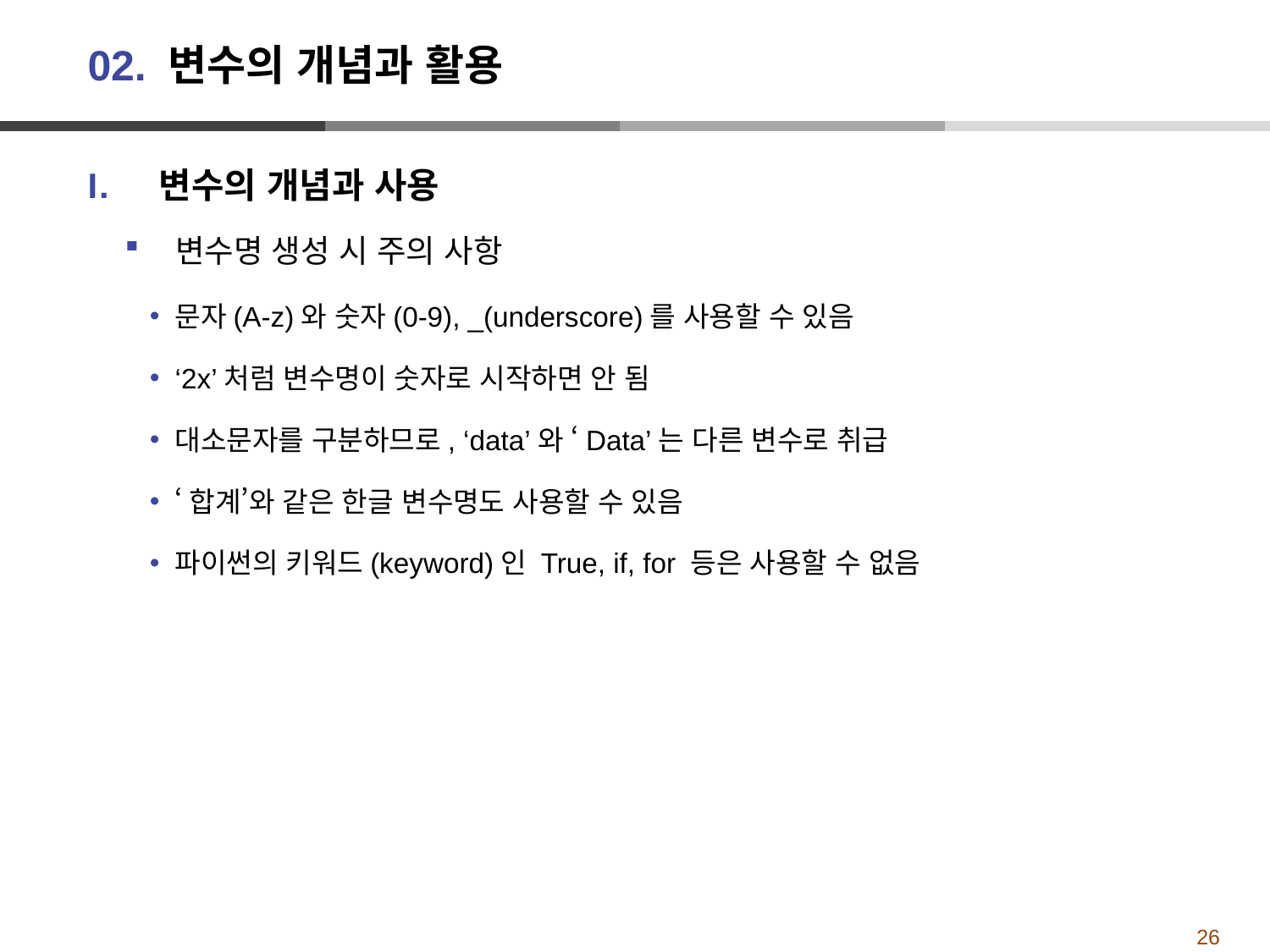

# 02. 변수의 개념과 활용
변수의 개념과 사용
  변수명 생성 시 주의 사항
문자(A-z)와 숫자(0-9), _(underscore)를 사용할 수 있음
‘2x’처럼 변수명이 숫자로 시작하면 안 됨
대소문자를 구분하므로, ‘data’와 ‘Data’는 다른 변수로 취급
‘합계’와 같은 한글 변수명도 사용할 수 있음
파이썬의 키워드(keyword)인 True, if, for 등은 사용할 수 없음